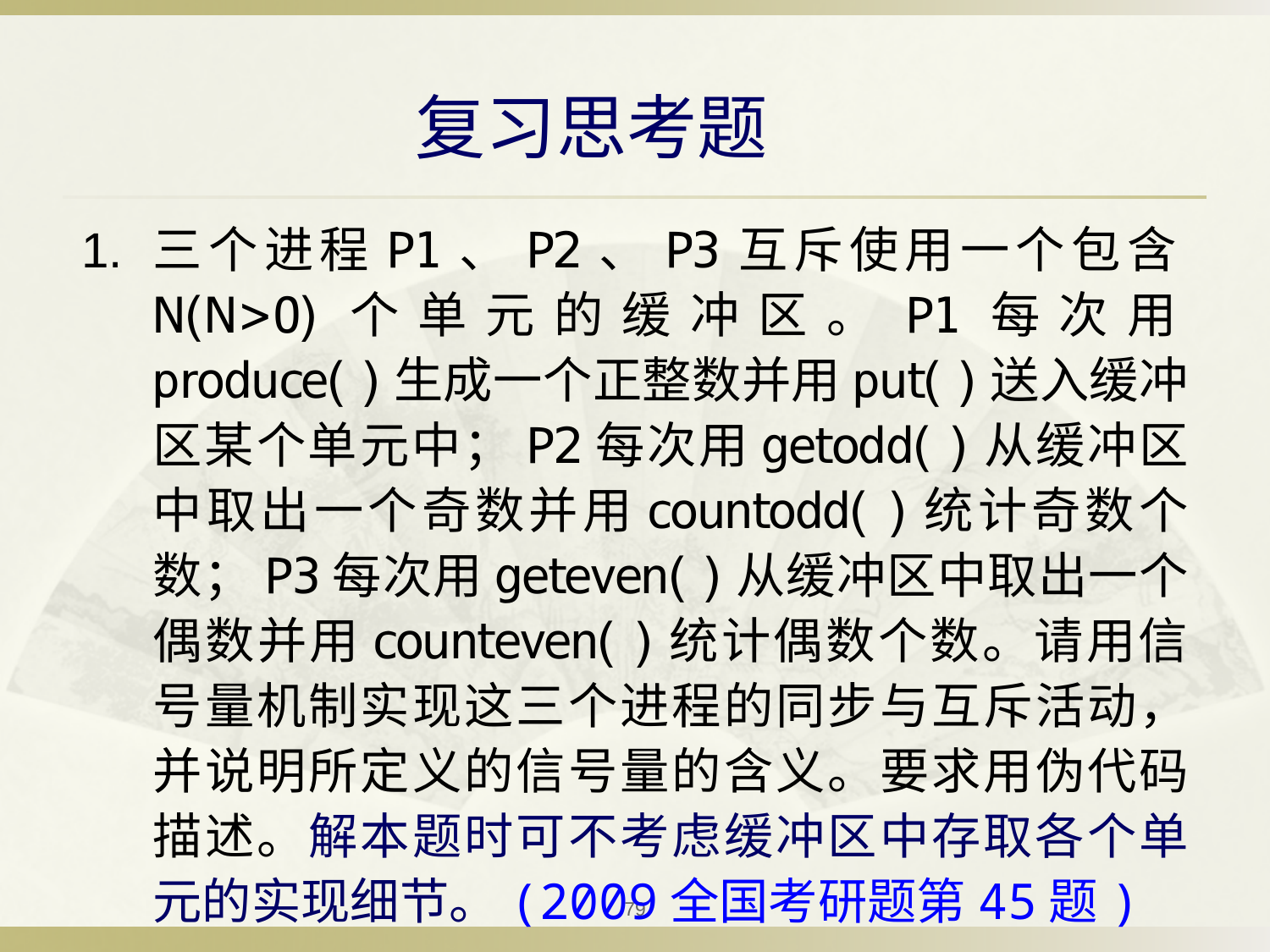

复习思考题
三个进程P1、P2、P3互斥使用一个包含N(N>0)个单元的缓冲区。P1每次用produce( )生成一个正整数并用put( )送入缓冲区某个单元中；P2每次用getodd( )从缓冲区中取出一个奇数并用countodd( )统计奇数个数；P3每次用geteven( )从缓冲区中取出一个偶数并用counteven( )统计偶数个数。请用信号量机制实现这三个进程的同步与互斥活动，并说明所定义的信号量的含义。要求用伪代码描述。解本题时可不考虑缓冲区中存取各个单元的实现细节。(2009全国考研题第45题)
79